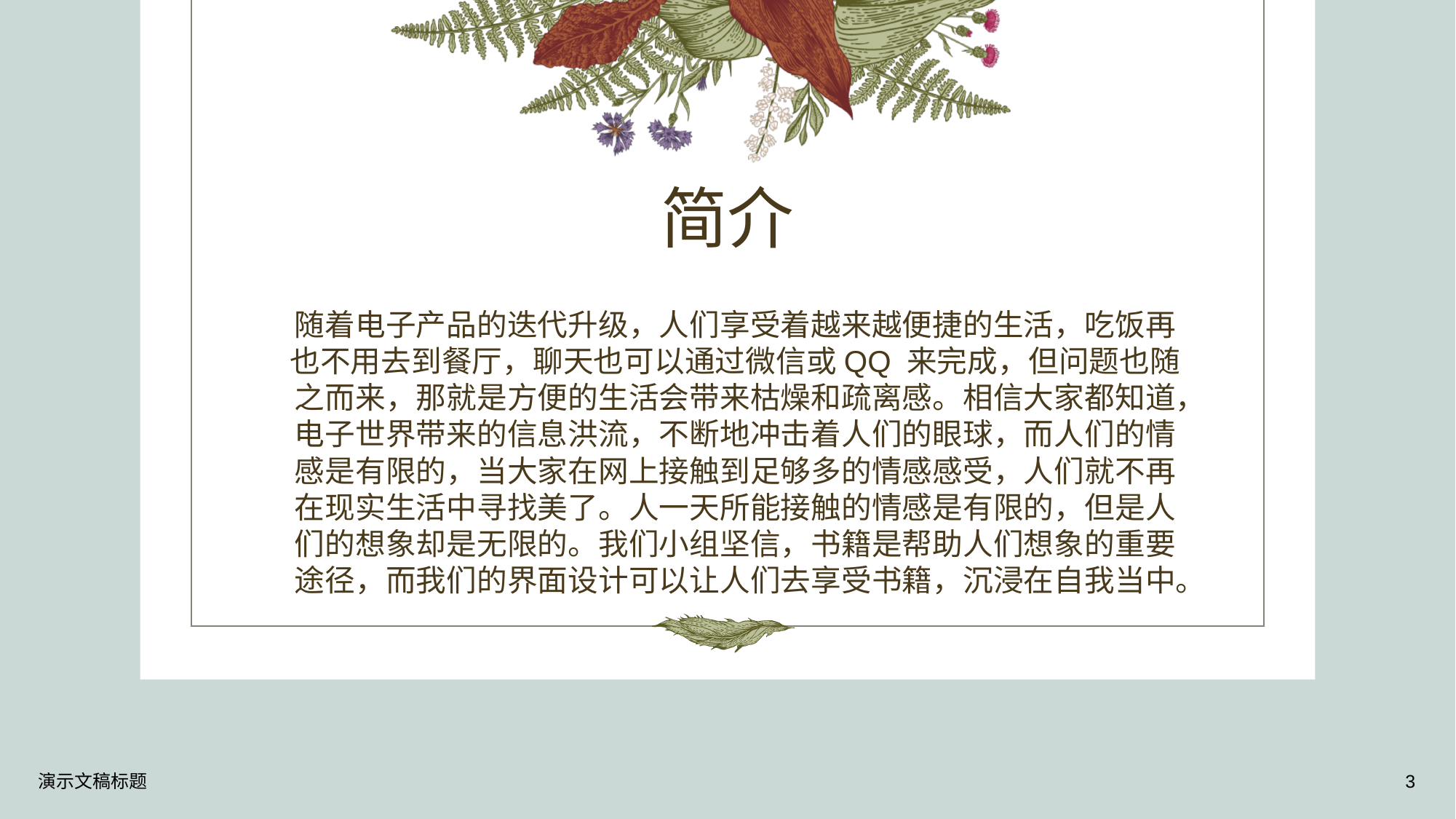

# 简介
随着电子产品的迭代升级，人们享受着越来越便捷的生活，吃饭再也不用去到餐厅，聊天也可以通过微信或QQ 来完成，但问题也随之而来，那就是方便的生活会带来枯燥和疏离感。相信大家都知道，电子世界带来的信息洪流，不断地冲击着人们的眼球，而人们的情感是有限的，当大家在网上接触到足够多的情感感受，人们就不再在现实生活中寻找美了。人一天所能接触的情感是有限的，但是人们的想象却是无限的。我们小组坚信，书籍是帮助人们想象的重要途径，而我们的界面设计可以让人们去享受书籍，沉浸在自我当中。
演示文稿标题
3